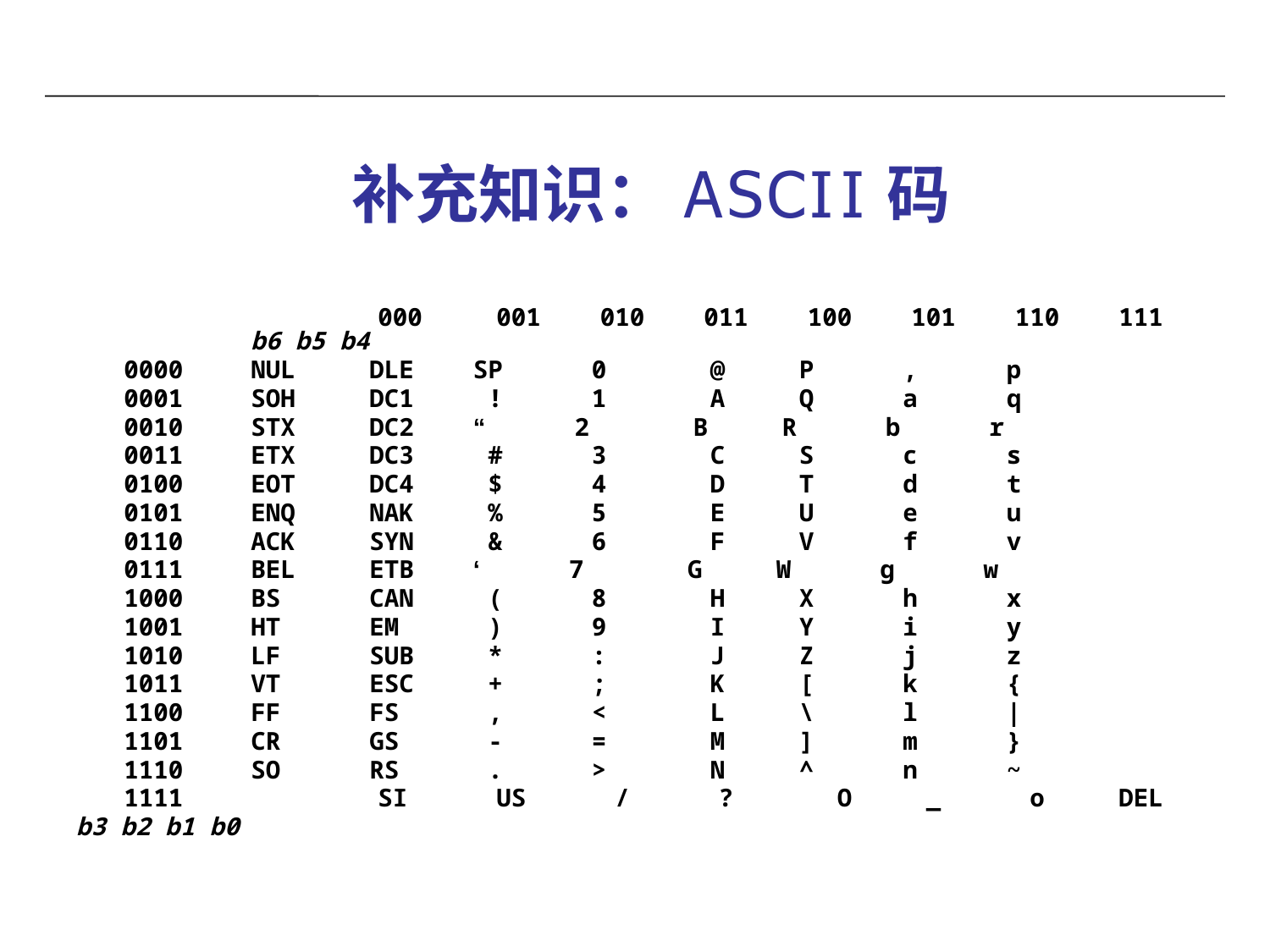

补充知识：ASCII码
			000     001    010    011    100    101    110    111	b6 b5 b4
	0000    	NUL     DLE    SP      0       @     P      ,      p
	0001    	SOH     DC1     !      1       A     Q      a      q
	0010    	STX     DC2    “      2       B     R      b      r
	0011    	ETX     DC3     #      3       C     S      c      s
	0100    	EOT     DC4     $      4       D     T      d      t
	0101    	ENQ     NAK     %      5       E     U      e      u
	0110    	ACK     SYN     &      6       F     V      f      v
	0111    	BEL     ETB    ‘      7       G     W      g      w
	1000    	BS      CAN     (      8       H     X      h      x
	1001    	HT      EM      )      9       I     Y      i      y
	1010    	LF      SUB     *      :       J     Z      j      z
	1011    	VT      ESC     +      ;       K     [      k      {
	1100    	FF      FS      ,      <       L     \      l      |
	1101    	CR      GS      -      =       M     ]      m      }
	1110    	SO      RS      .      >       N     ^      n      ~
	1111	 	SI      US      /      ?       O     _      o     DEL
b3 b2 b1 b0